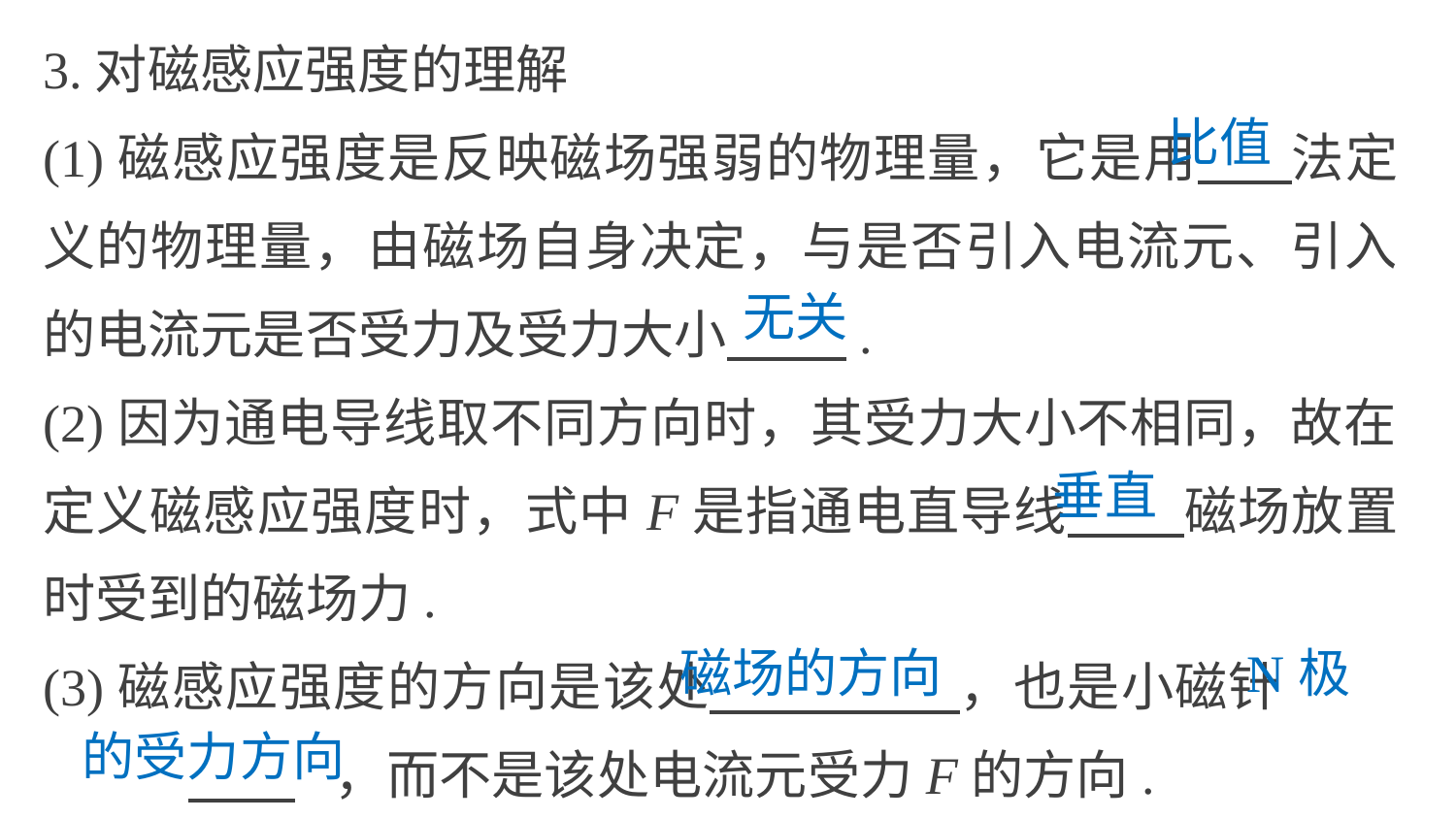

3.对磁感应强度的理解
(1)磁感应强度是反映磁场强弱的物理量，它是用       法定义的物理量，由磁场自身决定，与是否引入电流元、引入的电流元是否受力及受力大小          .
(2)因为通电导线取不同方向时，其受力大小不相同，故在定义磁感应强度时，式中F是指通电直导线         磁场放置时受到的磁场力.
(3)磁感应强度的方向是该处                   ，也是小磁针		         	，而不是该处电流元受力F的方向.
比值
无关
垂直
N极
磁场的方向
的受力方向